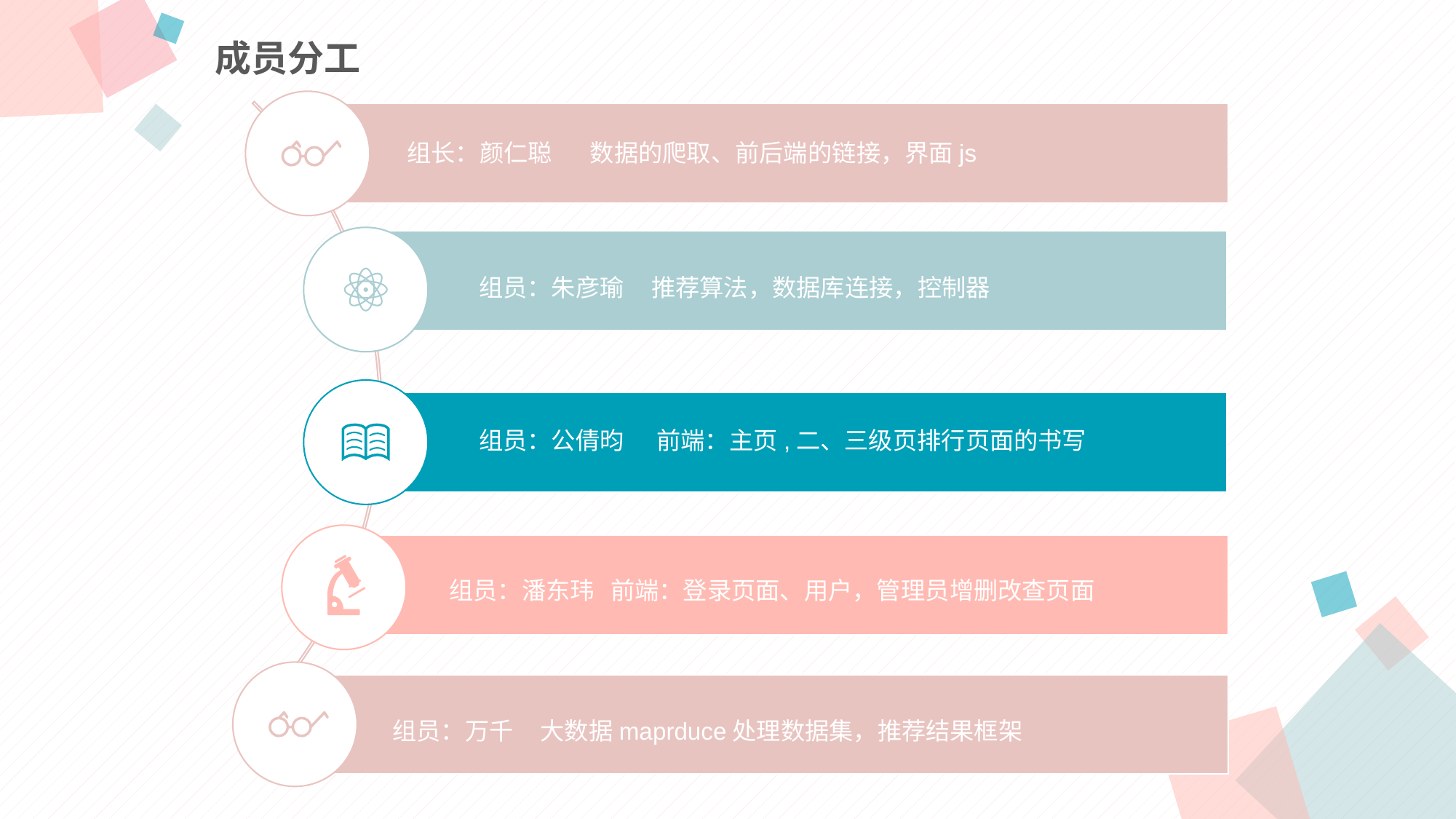

成员分工

组长：颜仁聪       数据的爬取、前后端的链接，界面js

组员：朱彦瑜     推荐算法，数据库连接，控制器

组员：公倩昀      前端：主页,二、三级页排行页面的书写

组员：潘东玮   前端：登录页面、用户，管理员增删改查页面

组员：万千     大数据maprduce处理数据集，推荐结果框架